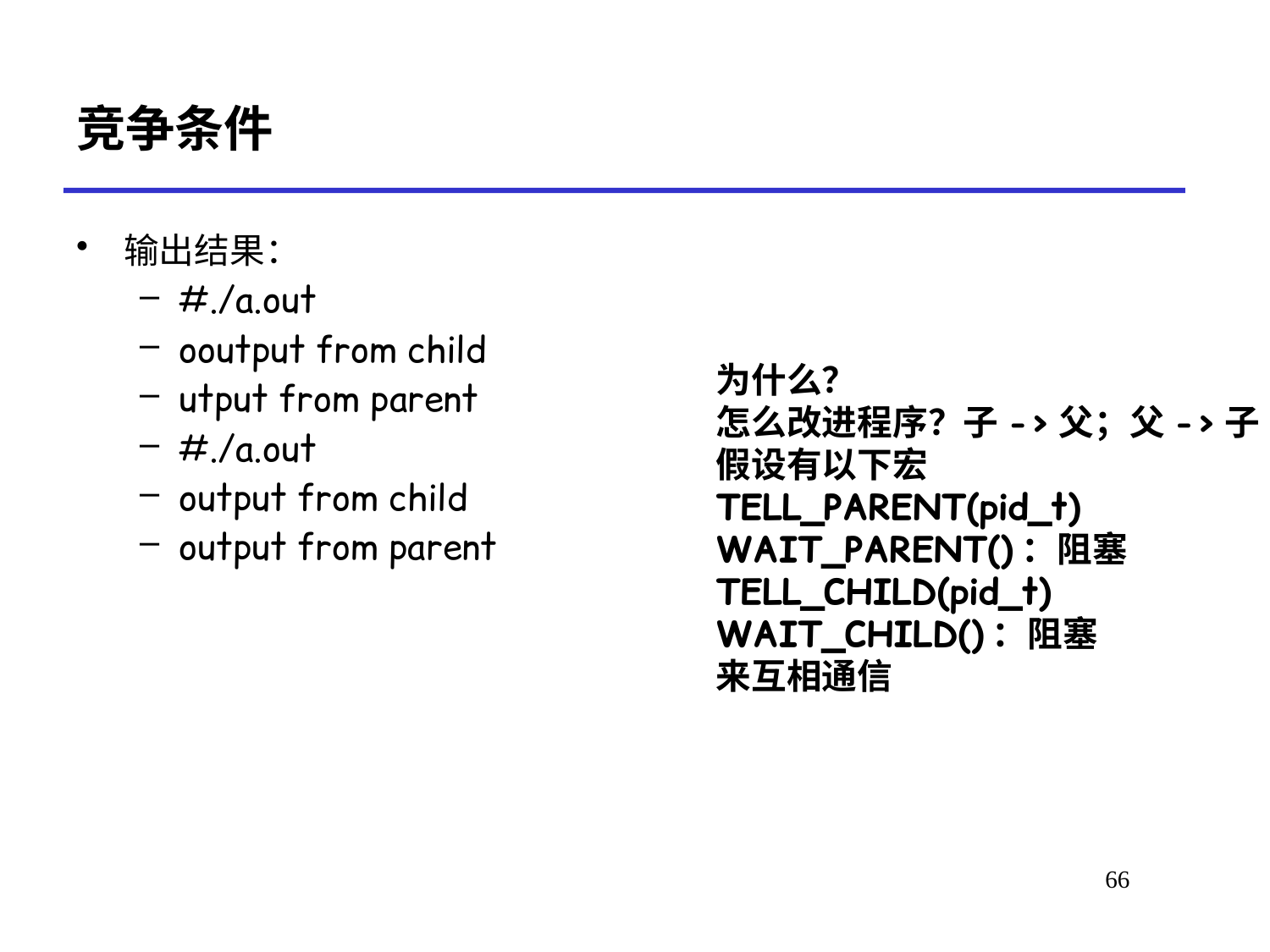

# 竞争条件
输出结果：
#./a.out
ooutput from child
utput from parent
#./a.out
output from child
output from parent
为什么？
怎么改进程序？子->父；父->子
假设有以下宏
TELL_PARENT(pid_t)
WAIT_PARENT()：阻塞
TELL_CHILD(pid_t)
WAIT_CHILD()：阻塞
来互相通信
66